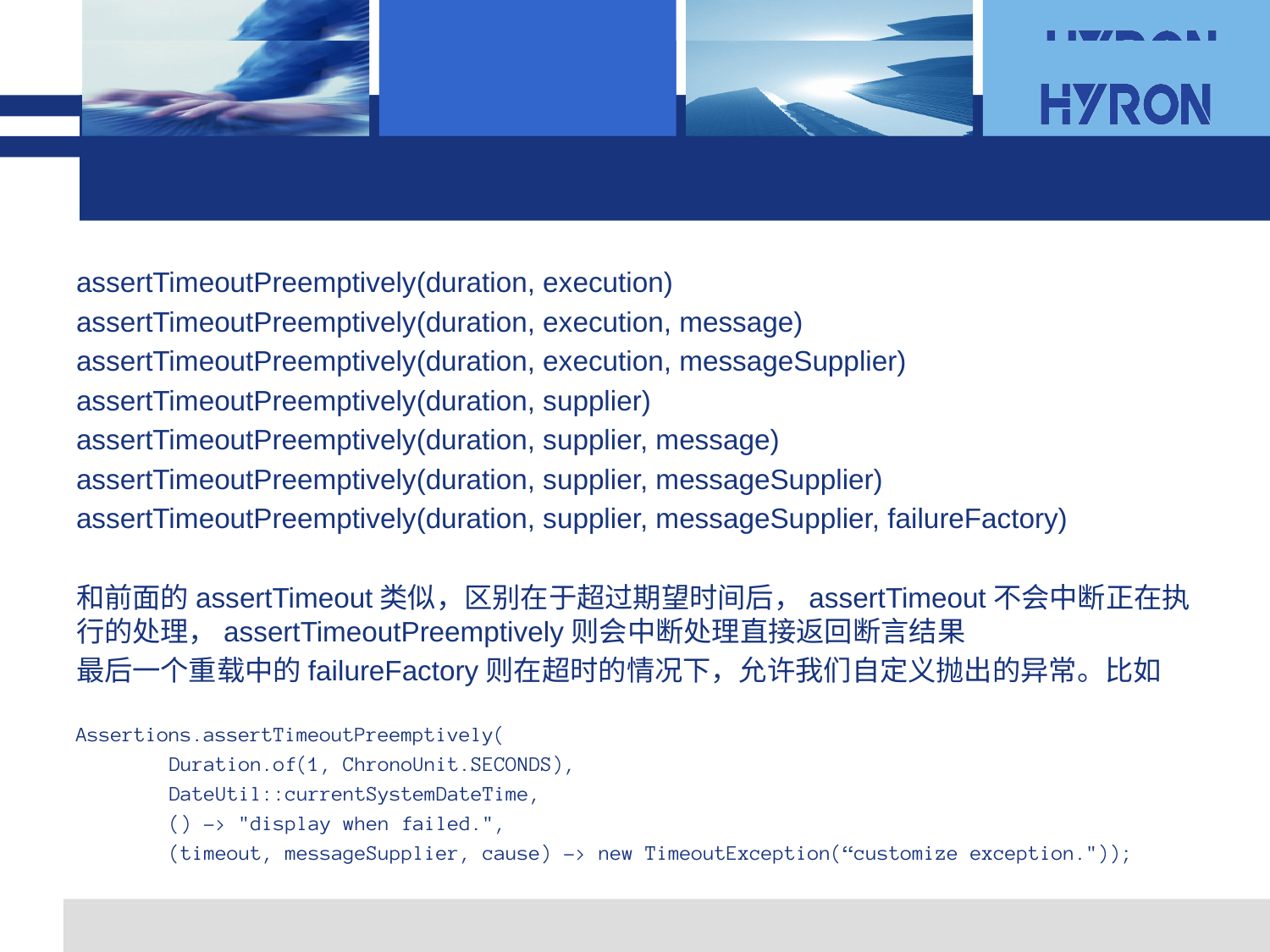

#

assertTimeoutPreemptively(duration, execution)
assertTimeoutPreemptively(duration, execution, message)
assertTimeoutPreemptively(duration, execution, messageSupplier)
assertTimeoutPreemptively(duration, supplier)
assertTimeoutPreemptively(duration, supplier, message)
assertTimeoutPreemptively(duration, supplier, messageSupplier)
assertTimeoutPreemptively(duration, supplier, messageSupplier, failureFactory)

和前面的assertTimeout类似，区别在于超过期望时间后，assertTimeout不会中断正在执行的处理，assertTimeoutPreemptively则会中断处理直接返回断言结果
最后一个重载中的failureFactory则在超时的情况下，允许我们自定义抛出的异常。比如

Assertions.assertTimeoutPreemptively(
        Duration.of(1, ChronoUnit.SECONDS),
        DateUtil::currentSystemDateTime,
        () -> "display when failed.",
        (timeout, messageSupplier, cause) -> new TimeoutException(“customize exception."));